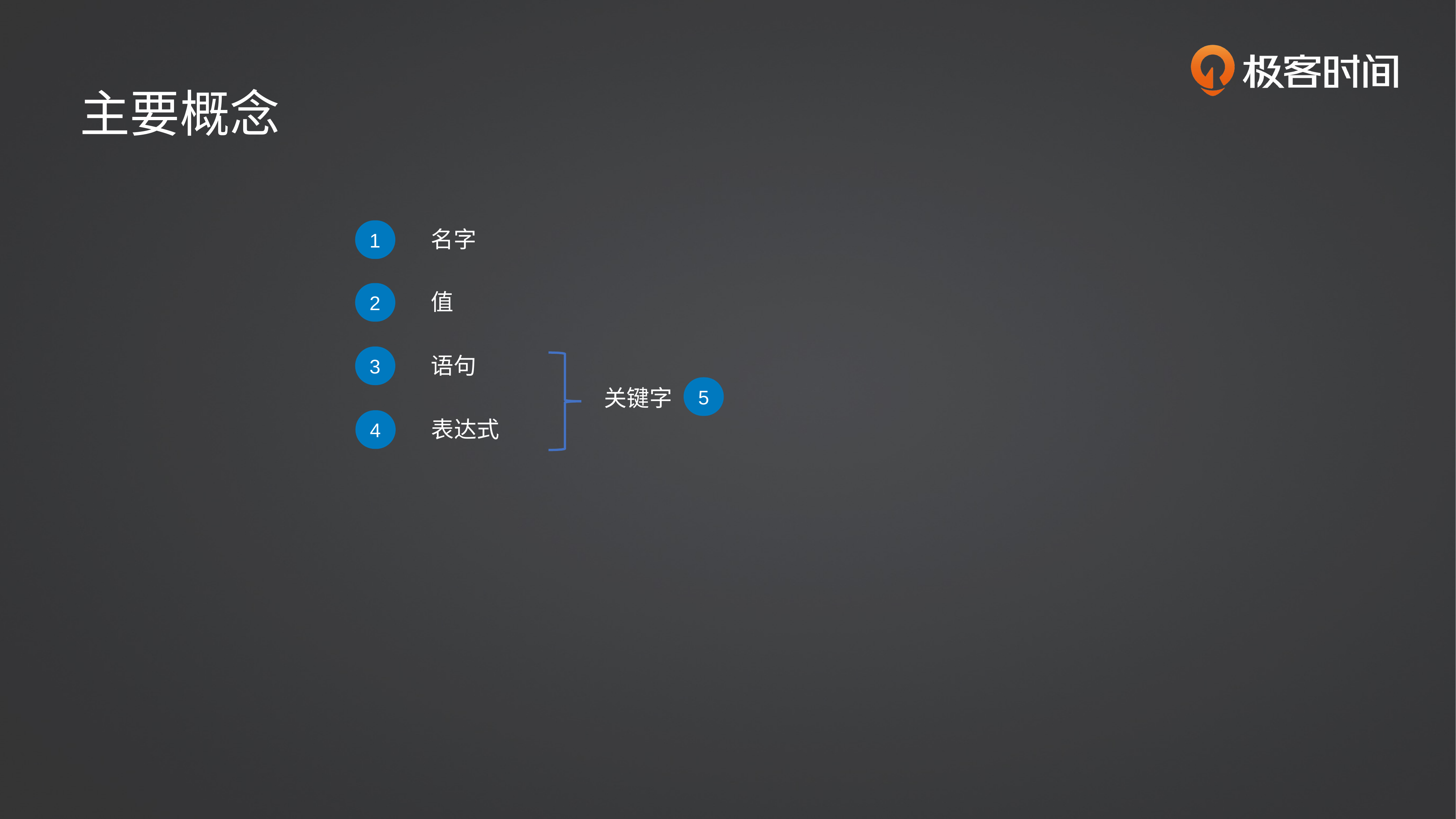

主要概念
名字

1
值

2
语句

3

5
关键字
表达式

4